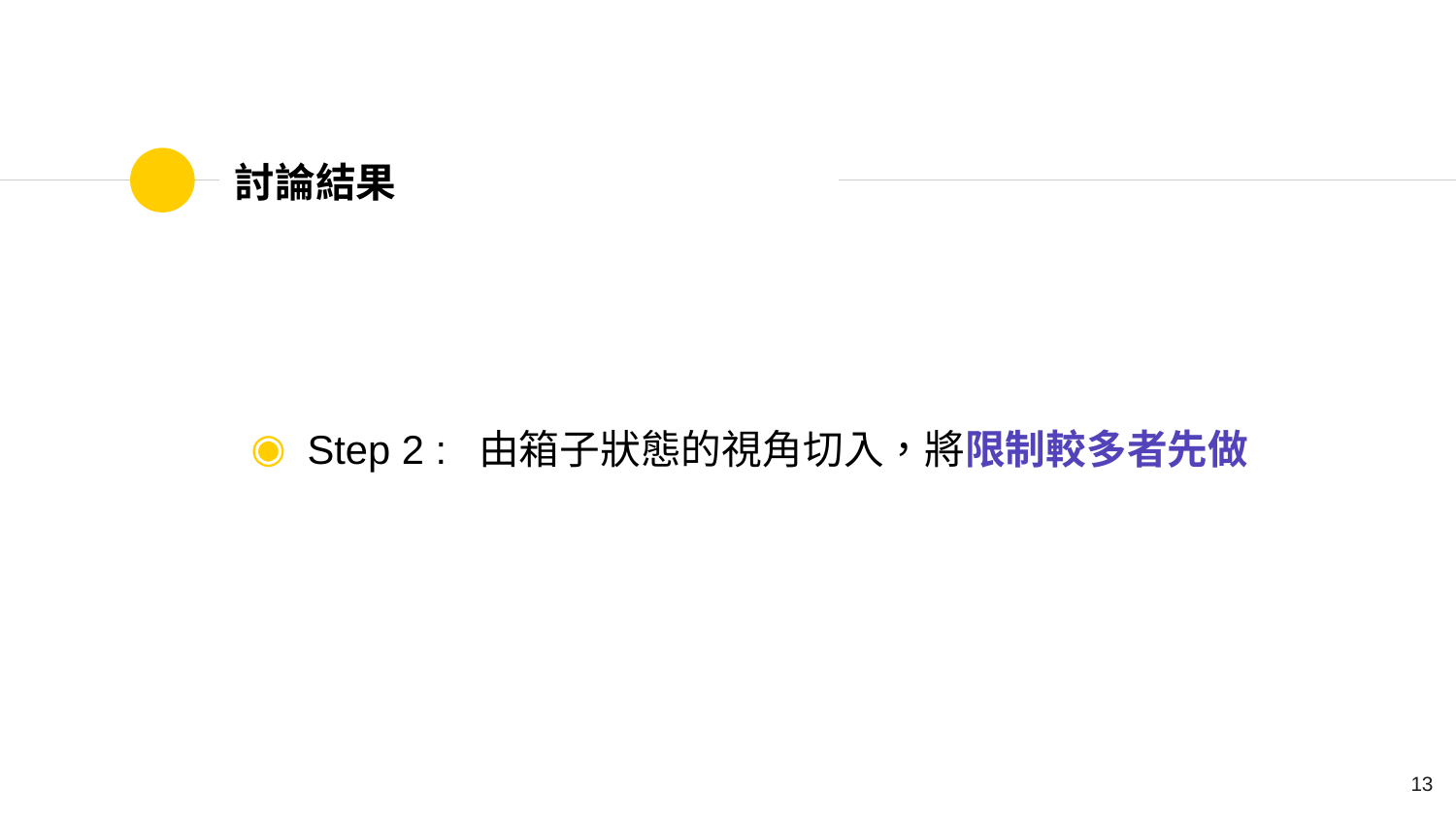

# 討論結果
Step 2 :  由箱子狀態的視角切入，將限制較多者先做
13